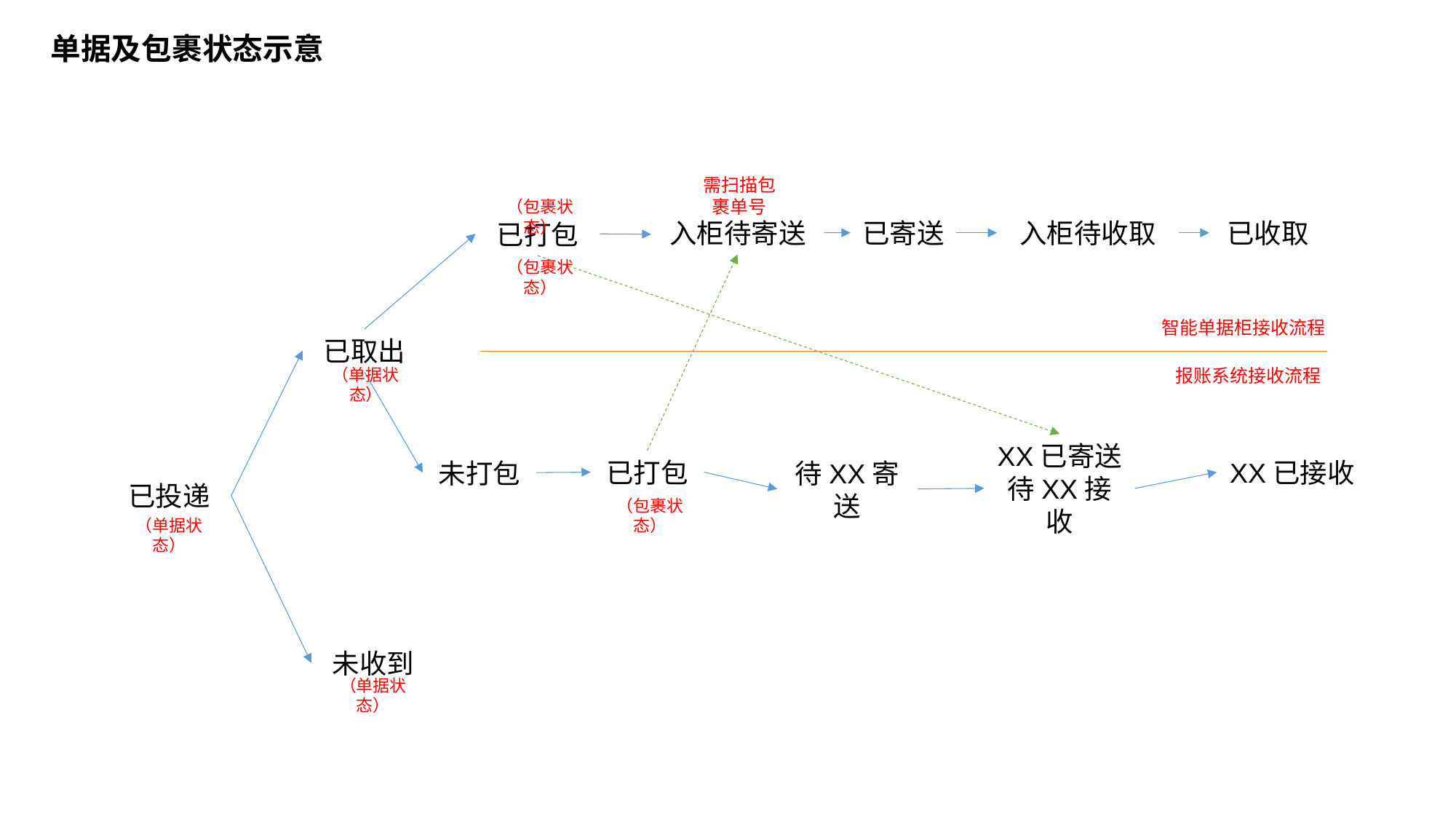

单据及包裹状态示意
需扫描包裹单号
（包裹状态）
入柜待寄送
已寄送
入柜待收取
已收取
已打包
（包裹状态）
智能单据柜接收流程
已取出
报账系统接收流程
（单据状态）
XX已寄送待XX接收
已打包
XX已接收
待XX寄送
未打包
已投递
（包裹状态）
（单据状态）
未收到
（单据状态）